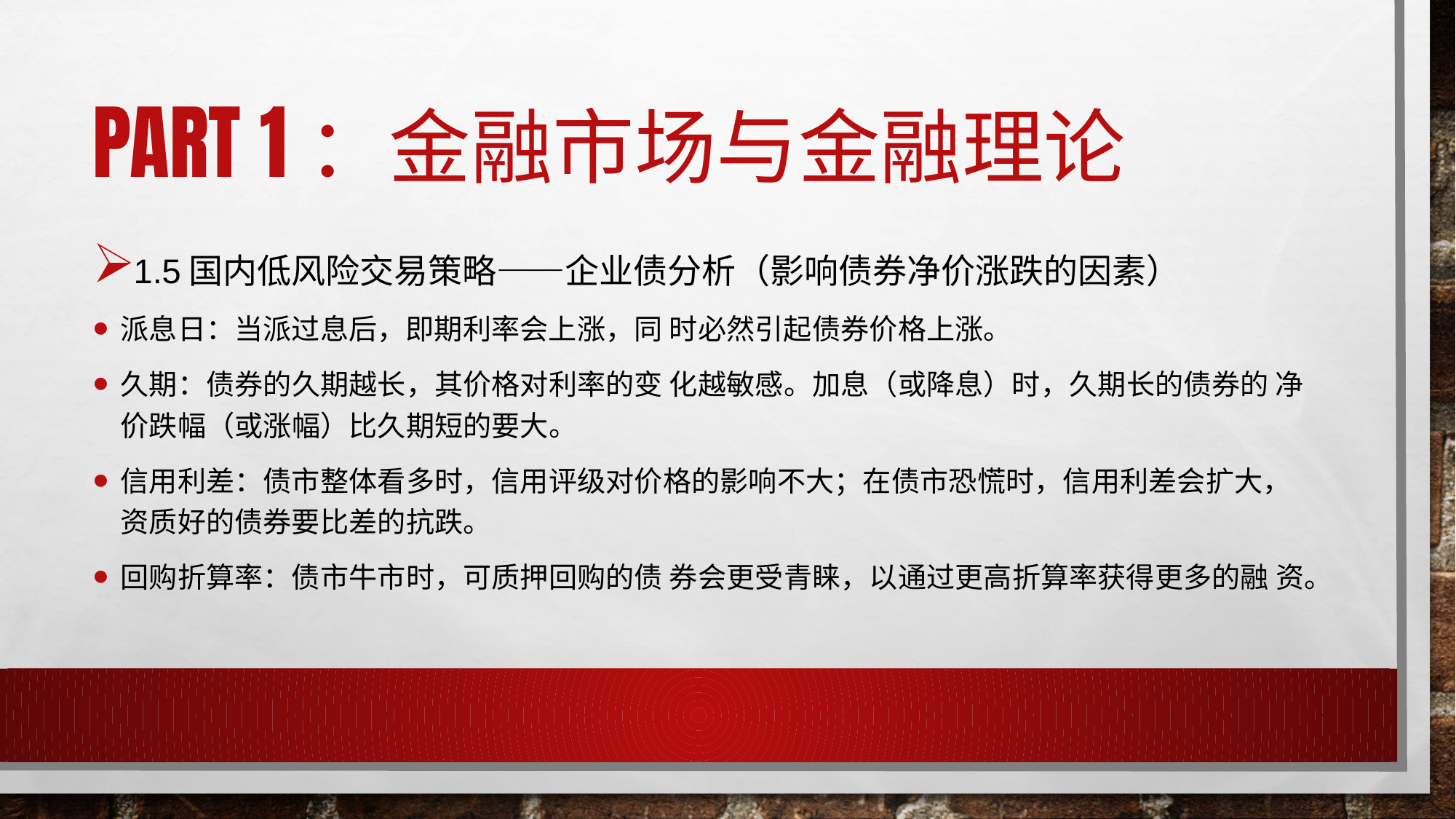

# Part 1：金融市场与金融理论
1.5国内低风险交易策略——企业债分析（影响债券净价涨跌的因素）
派息日：当派过息后，即期利率会上涨，同 时必然引起债券价格上涨。
久期：债券的久期越长，其价格对利率的变 化越敏感。加息（或降息）时，久期长的债券的 净价跌幅（或涨幅）比久期短的要大。
信用利差：债市整体看多时，信用评级对价格的影响不大；在债市恐慌时，信用利差会扩大，资质好的债券要比差的抗跌。
回购折算率：债市牛市时，可质押回购的债 券会更受青睐，以通过更高折算率获得更多的融 资。